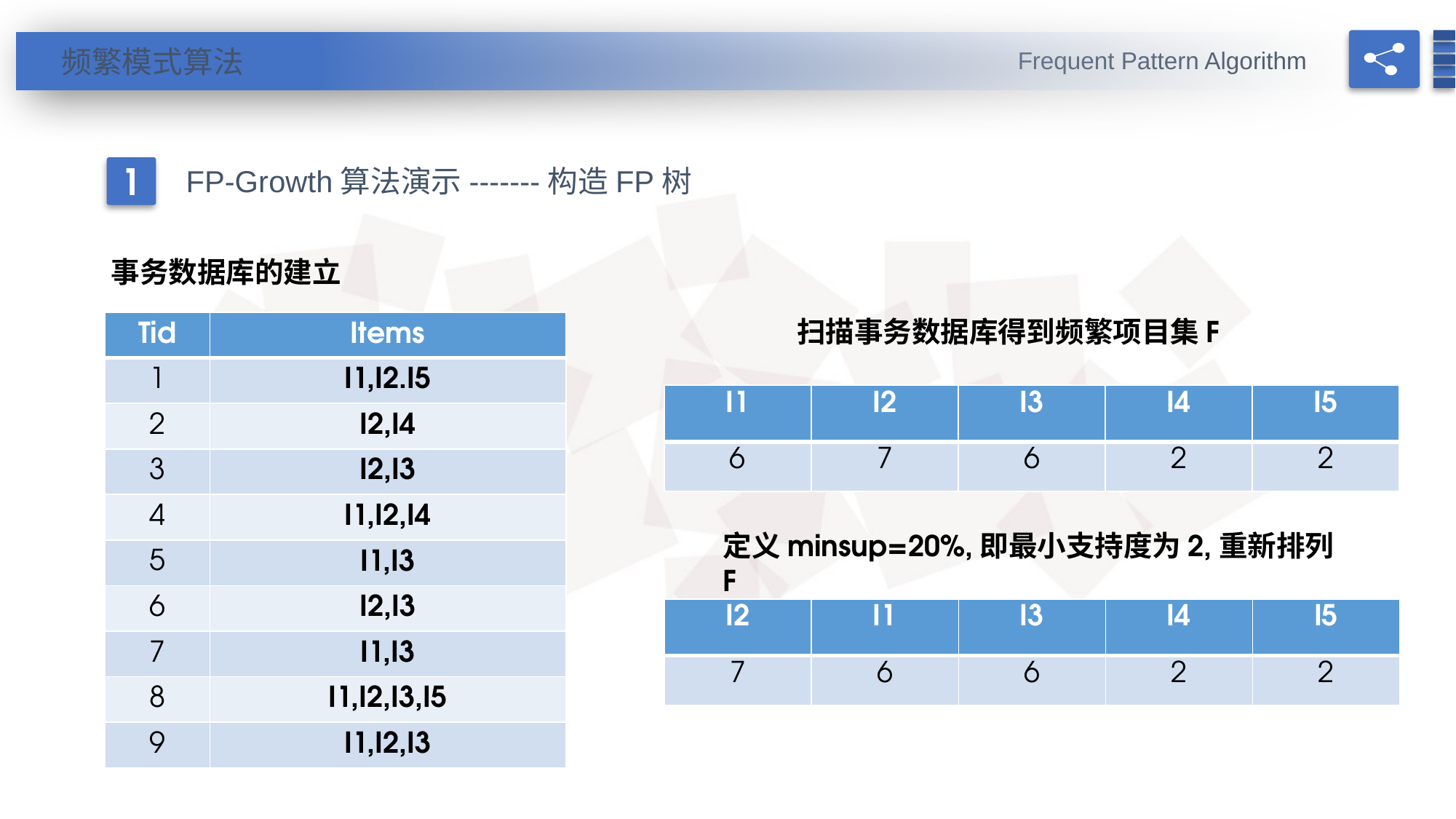

Frequent Pattern Algorithm
    频繁模式算法
1
FP-Growth算法演示-------构造FP树
事务数据库的建立
扫描事务数据库得到频繁项目集F
| Tid | Items |
| --- | --- |
| 1 | I1,I2.I5 |
| 2 | I2,I4 |
| 3 | I2,I3 |
| 4 | I1,I2,I4 |
| 5 | I1,I3 |
| 6 | I2,I3 |
| 7 | I1,I3 |
| 8 | I1,I2,I3,I5 |
| 9 | I1,I2,I3 |
| I1 | I2 | I3 | I4 | I5 |
| --- | --- | --- | --- | --- |
| 6 | 7 | 6 | 2 | 2 |
定义minsup=20%,即最小支持度为2,重新排列F
| I2 | I1 | I3 | I4 | I5 |
| --- | --- | --- | --- | --- |
| 7 | 6 | 6 | 2 | 2 |